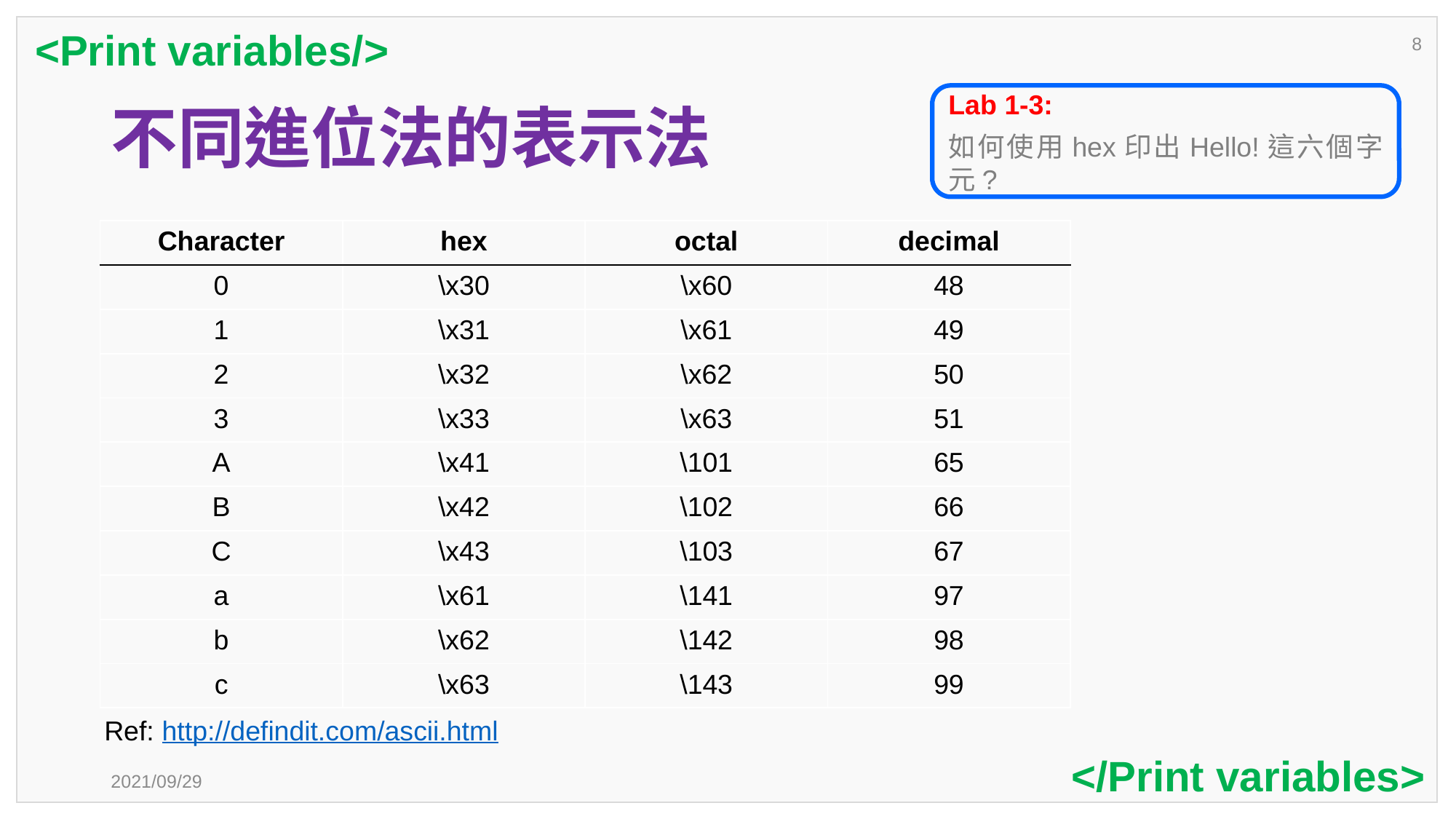

<Print variables/>
8
# 不同進位法的表示法
Lab 1-3:
如何使用hex印出Hello!這六個字元?
| Character | hex | octal | decimal |
| --- | --- | --- | --- |
| 0 | \x30 | \x60 | 48 |
| 1 | \x31 | \x61 | 49 |
| 2 | \x32 | \x62 | 50 |
| 3 | \x33 | \x63 | 51 |
| A | \x41 | \101 | 65 |
| B | \x42 | \102 | 66 |
| C | \x43 | \103 | 67 |
| a | \x61 | \141 | 97 |
| b | \x62 | \142 | 98 |
| c | \x63 | \143 | 99 |
Ref: http://defindit.com/ascii.html
</Print variables>
2021/09/29